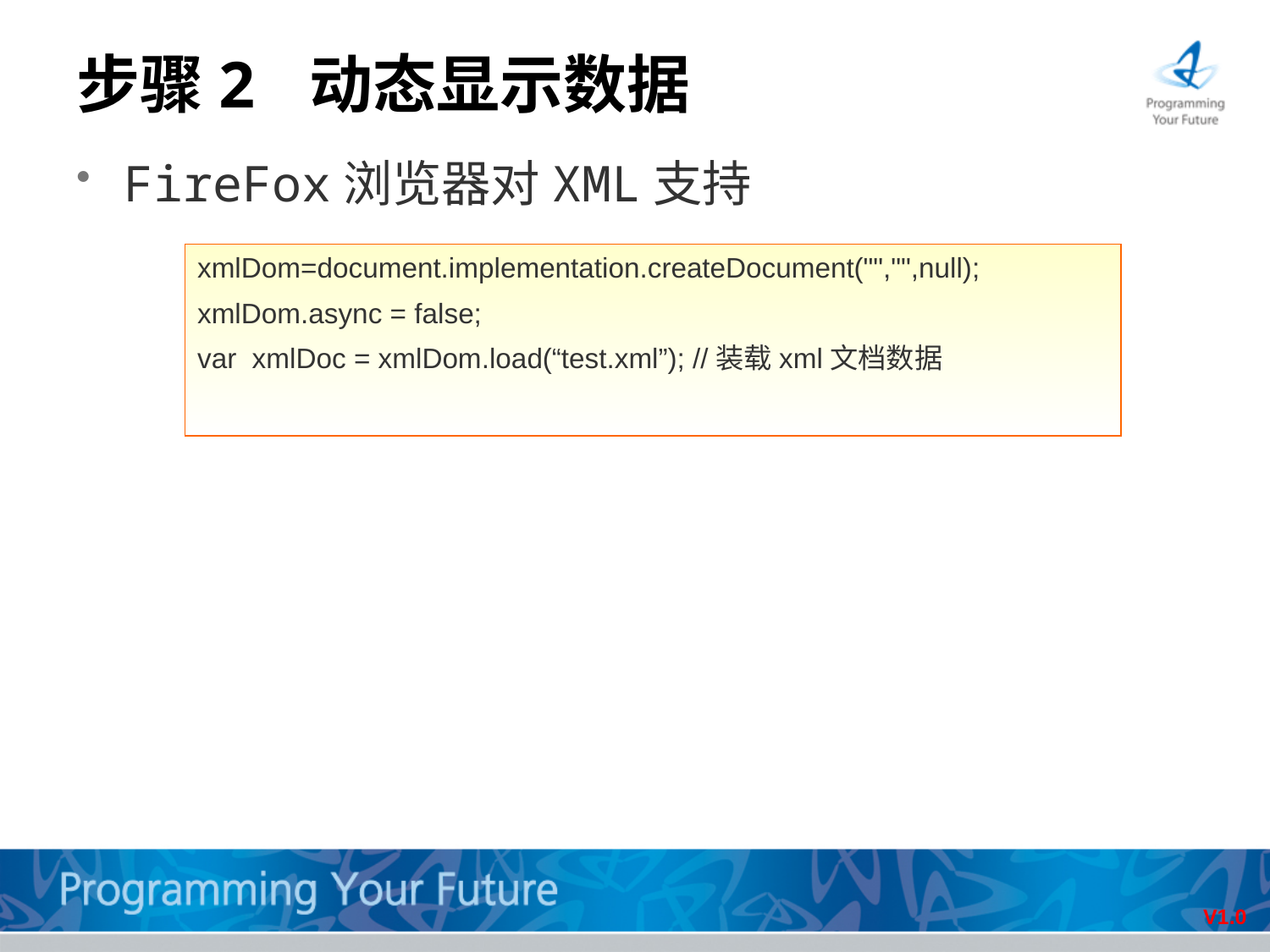

# 步骤2 动态显示数据
FireFox浏览器对XML支持

xmlDom=document.implementation.createDocument("","",null);
xmlDom.async = false;
var  xmlDoc = xmlDom.load(“test.xml”); //装载xml文档数据